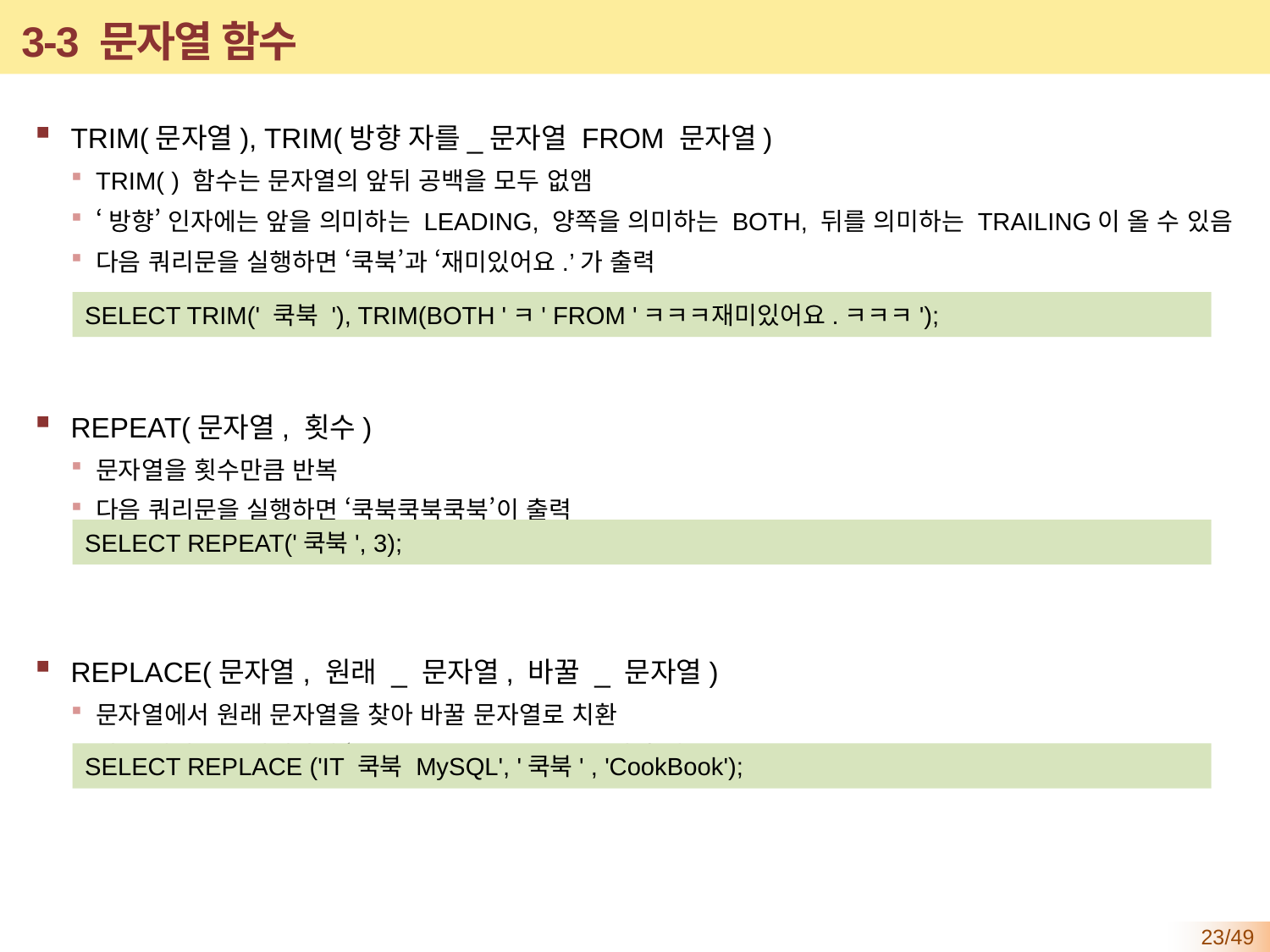

# 3-3 문자열 함수
TRIM(문자열), TRIM(방향 자를_문자열 FROM 문자열)
TRIM( ) 함수는 문자열의 앞뒤 공백을 모두 없앰
‘방향’ 인자에는 앞을 의미하는 LEADING, 양쪽을 의미하는 BOTH, 뒤를 의미하는 TRAILING이 올 수 있음
다음 쿼리문을 실행하면 ‘쿡북’과 ‘재미있어요.’가 출력

REPEAT(문자열, 횟수)
문자열을 횟수만큼 반복
다음 쿼리문을 실행하면 ‘쿡북쿡북쿡북’이 출력

REPLACE(문자열, 원래 _ 문자열, 바꿀 _ 문자열)
문자열에서 원래 문자열을 찾아 바꿀 문자열로 치환
다음 쿼리문을 실행하면 ‘ IT CookBook MySQL’이 출력
SELECT TRIM(' 쿡북 '), TRIM(BOTH 'ㅋ' FROM 'ㅋㅋㅋ재미있어요.ㅋㅋㅋ');
SELECT REPEAT('쿡북', 3);
SELECT REPLACE ('IT 쿡북 MySQL', '쿡북' , 'CookBook');